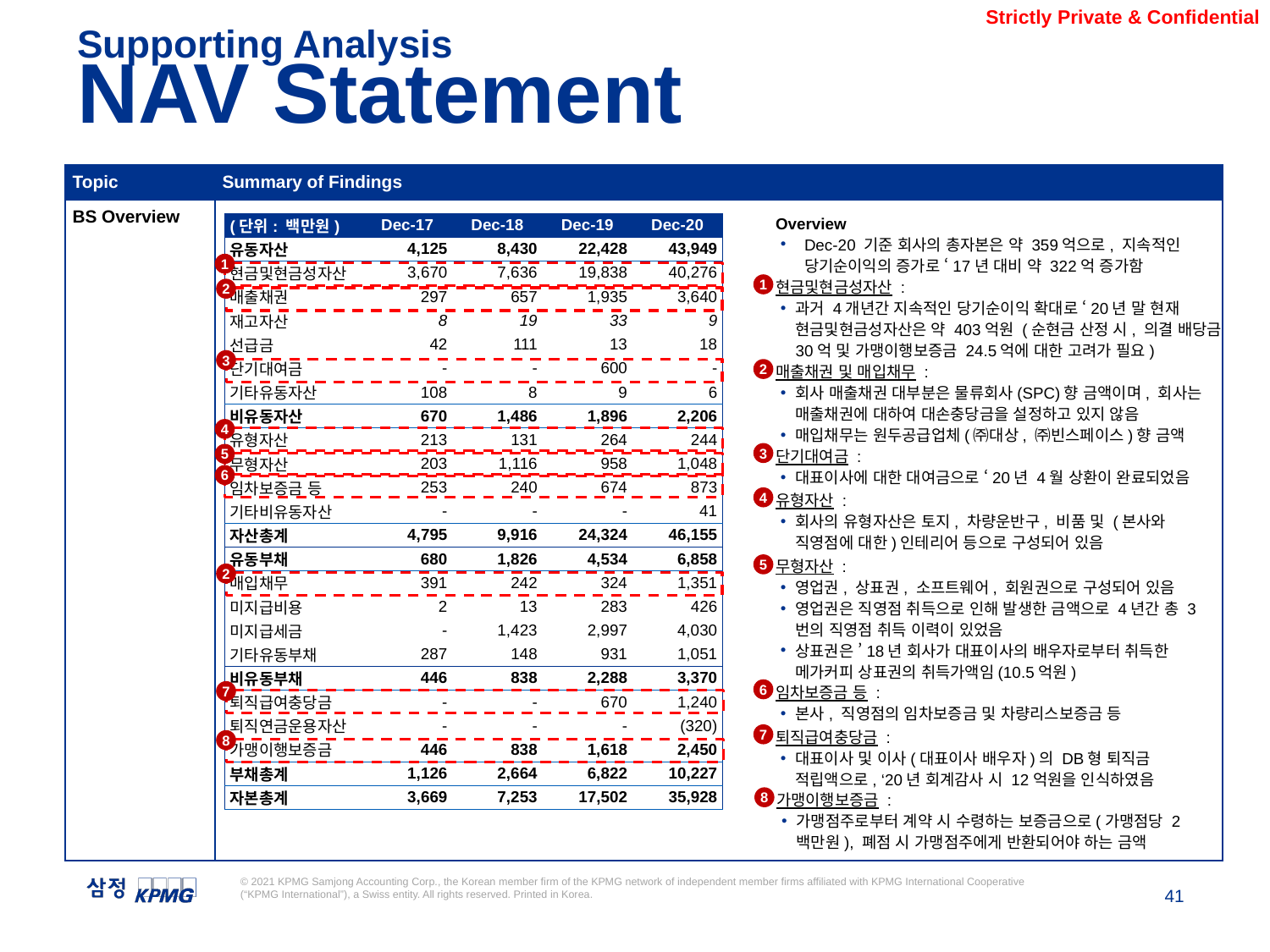

Supporting Analysis
NAV Statement
| Topic | Summary of Findings |
| --- | --- |
| BS Overview |  |
Overview
Dec-20 기준 회사의 총자본은 약 359억으로, 지속적인 당기순이익의 증가로 ‘17년 대비 약 322억 증가함
| (단위: 백만원) | Dec-17 | Dec-18 | Dec-19 | Dec-20 |
| --- | --- | --- | --- | --- |
| 유동자산 | 4,125 | 8,430 | 22,428 | 43,949 |
| 현금및현금성자산 | 3,670 | 7,636 | 19,838 | 40,276 |
| 매출채권 | 297 | 657 | 1,935 | 3,640 |
| 재고자산 | 8 | 19 | 33 | 9 |
| 선급금 | 42 | 111 | 13 | 18 |
| 단기대여금 | - | - | 600 | - |
| 기타유동자산 | 108 | 8 | 9 | 6 |
| 비유동자산 | 670 | 1,486 | 1,896 | 2,206 |
| 유형자산 | 213 | 131 | 264 | 244 |
| 무형자산 | 203 | 1,116 | 958 | 1,048 |
| 임차보증금 등 | 253 | 240 | 674 | 873 |
| 기타비유동자산 | - | - | - | 41 |
| 자산총계 | 4,795 | 9,916 | 24,324 | 46,155 |
| 유동부채 | 680 | 1,826 | 4,534 | 6,858 |
| 매입채무 | 391 | 242 | 324 | 1,351 |
| 미지급비용 | 2 | 13 | 283 | 426 |
| 미지급세금 | - | 1,423 | 2,997 | 4,030 |
| 기타유동부채 | 287 | 148 | 931 | 1,051 |
| 비유동부채 | 446 | 838 | 2,288 | 3,370 |
| 퇴직급여충당금 | - | - | 670 | 1,240 |
| 퇴직연금운용자산 | - | - | - | (320) |
| 가맹이행보증금 | 446 | 838 | 1,618 | 2,450 |
| 부채총계 | 1,126 | 2,664 | 6,822 | 10,227 |
| 자본총계 | 3,669 | 7,253 | 17,502 | 35,928 |
1

1
현금및현금성자산 :
과거 4개년간 지속적인 당기순이익 확대로 ‘20년 말 현재 현금및현금성자산은 약 403억원 (순현금 산정 시, 의결 배당금 30억 및 가맹이행보증금 24.5억에 대한 고려가 필요)
2

3

2
매출채권 및 매입채무 :
회사 매출채권 대부분은 물류회사(SPC)향 금액이며, 회사는 매출채권에 대하여 대손충당금을 설정하고 있지 않음
매입채무는 원두공급업체(㈜대상, ㈜빈스페이스)향 금액
4

3
5
단기대여금 :
대표이사에 대한 대여금으로 ‘20년 4월 상환이 완료되었음

6

4
유형자산 :
회사의 유형자산은 토지, 차량운반구, 비품 및 (본사와 직영점에 대한)인테리어 등으로 구성되어 있음
무형자산 :
영업권, 상표권, 소프트웨어, 회원권으로 구성되어 있음
영업권은 직영점 취득으로 인해 발생한 금액으로 4년간 총 3번의 직영점 취득 이력이 있었음
상표권은 ’18년 회사가 대표이사의 배우자로부터 취득한 메가커피 상표권의 취득가액임(10.5억원)

5
2

6
임차보증금 등 :
본사, 직영점의 임차보증금 및 차량리스보증금 등
7

7
퇴직급여충당금 :
대표이사 및 이사(대표이사 배우자)의 DB형 퇴직금 적립액으로, ‘20년 회계감사 시 12억원을 인식하였음
8

8
가맹이행보증금 :
가맹점주로부터 계약 시 수령하는 보증금으로(가맹점당 2백만원), 폐점 시 가맹점주에게 반환되어야 하는 금액